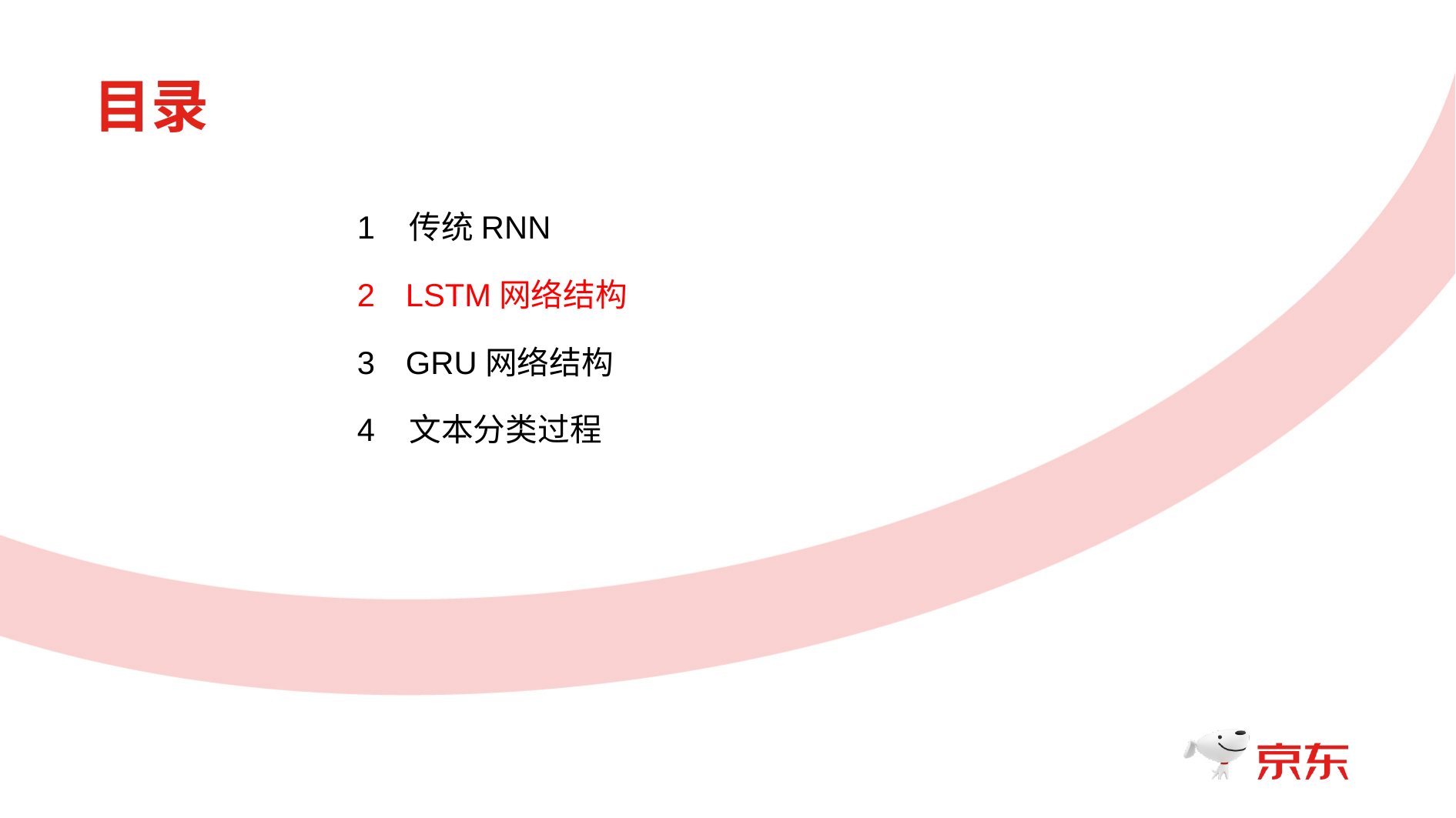

目录
1   传统RNN
2	LSTM网络结构
3	GRU网络结构
4   文本分类过程